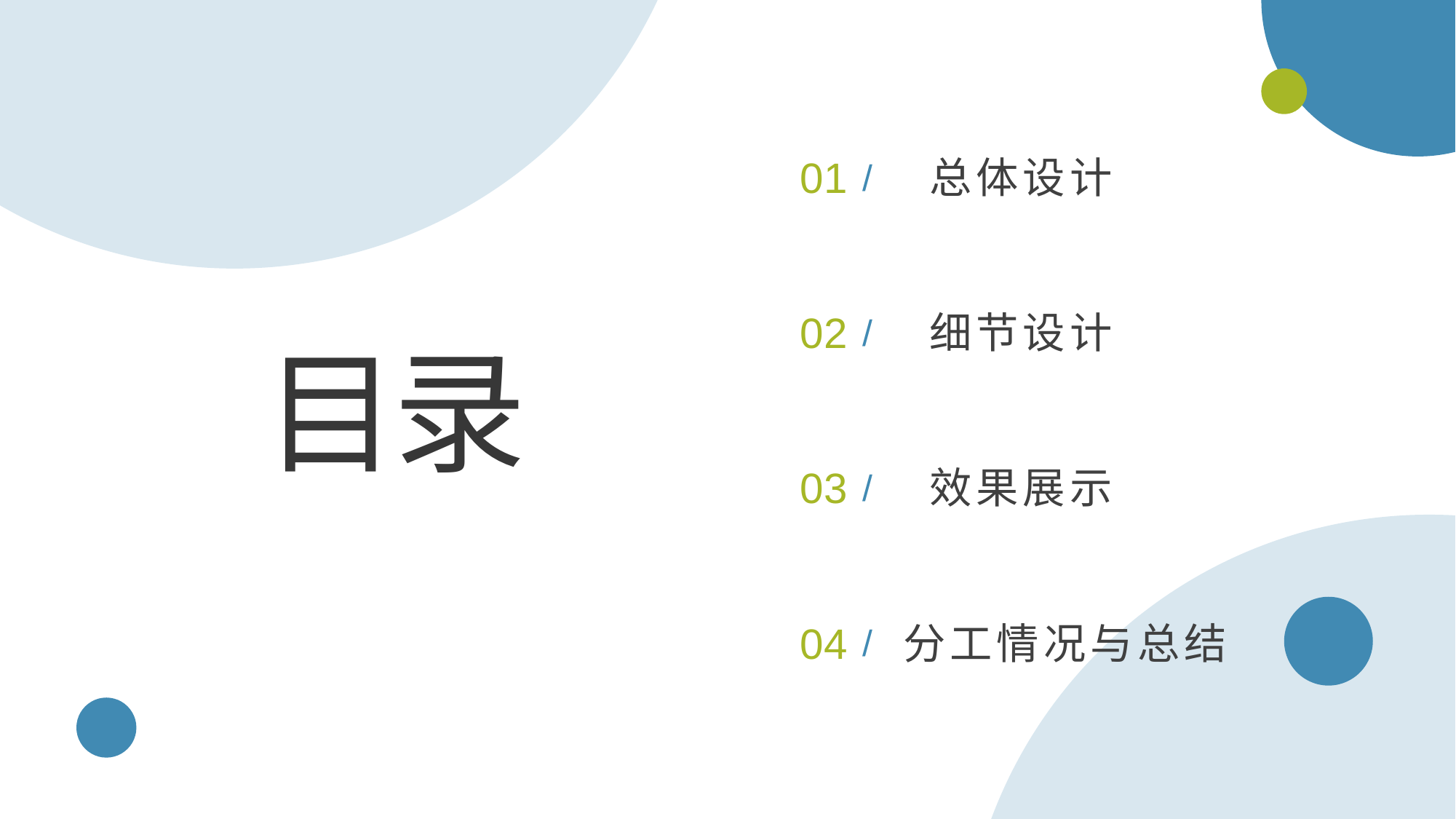

01
总体设计
/
02
细节设计
/
目录
03
效果展示
/

04
分工情况与总结
/